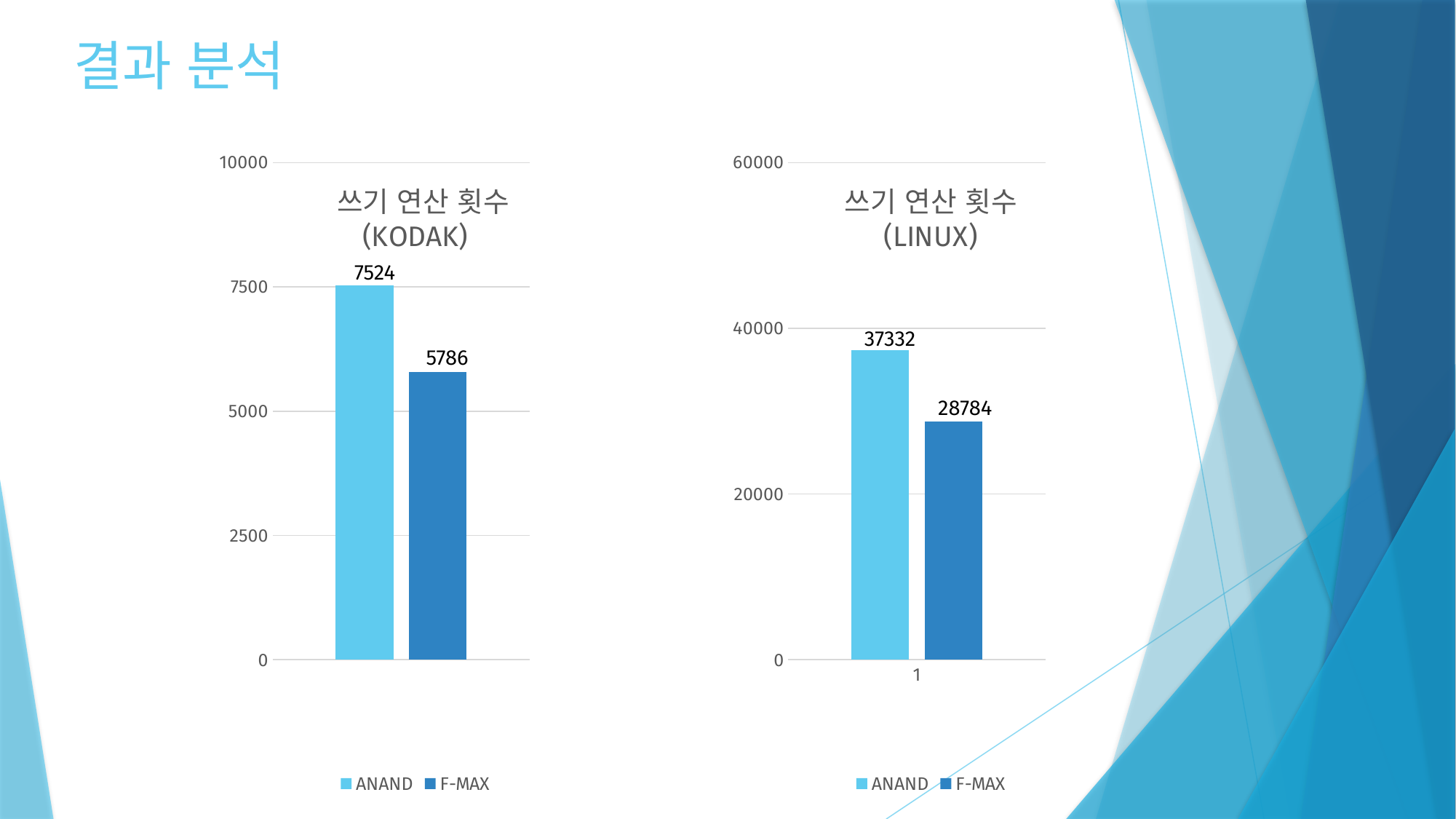

# 결과 분석

### Chart:  쓰기 연산 횟수
(KODAK)

| Category | ANAND | F-MAX |
|---|---|---|
| KODAK | 7524.0 | 5786.0 |

### Chart: 쓰기 연산 횟수
(LINUX)

| Category | ANAND | F-MAX |
|---|---|---|
7524
37332
5786
28784